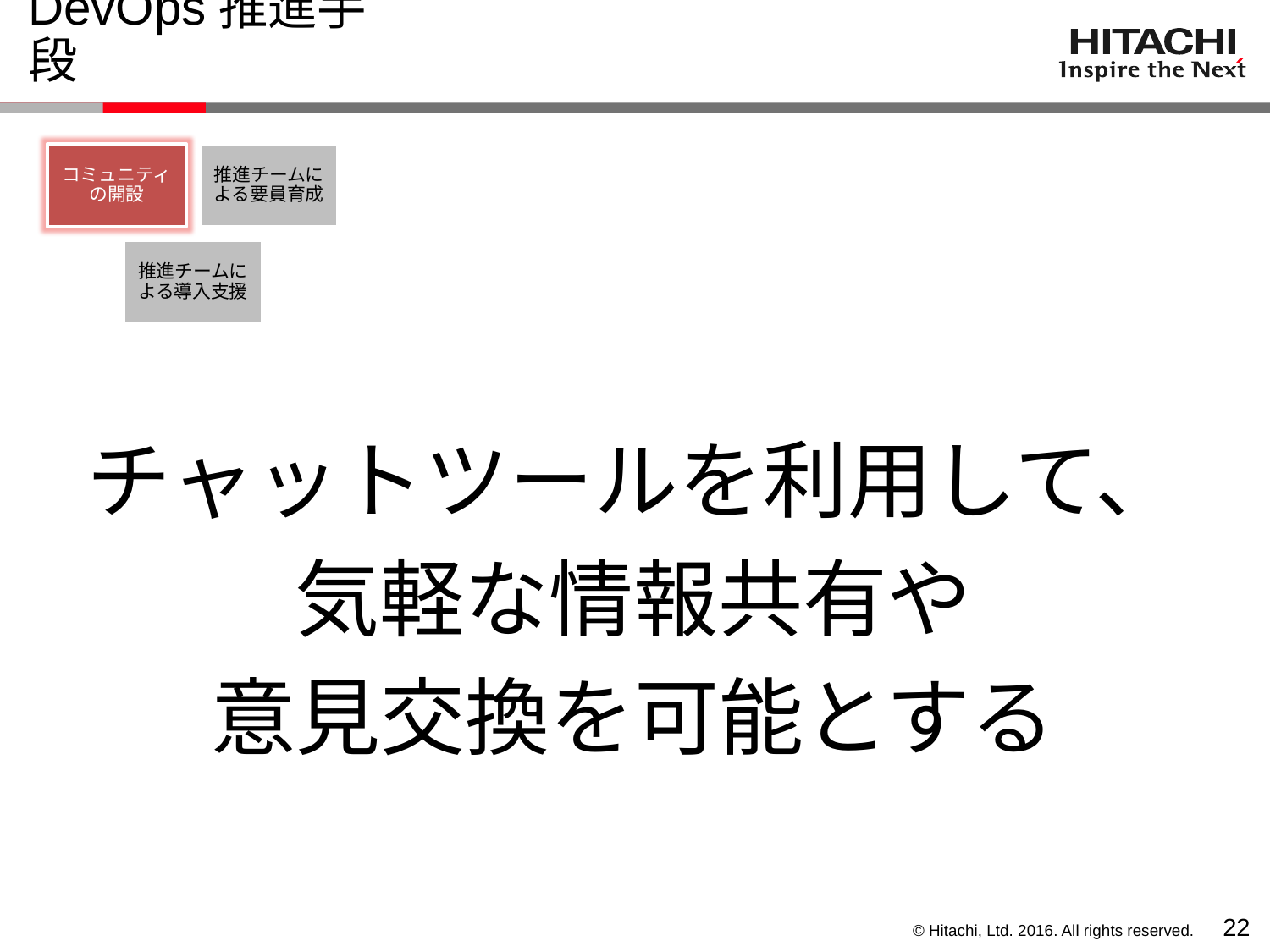

# DevOps推進手段
コミュニティの開設
推進チームによる要員育成
推進チームによる導入支援
チャットツールを利用して、
気軽な情報共有や
意見交換を可能とする
22